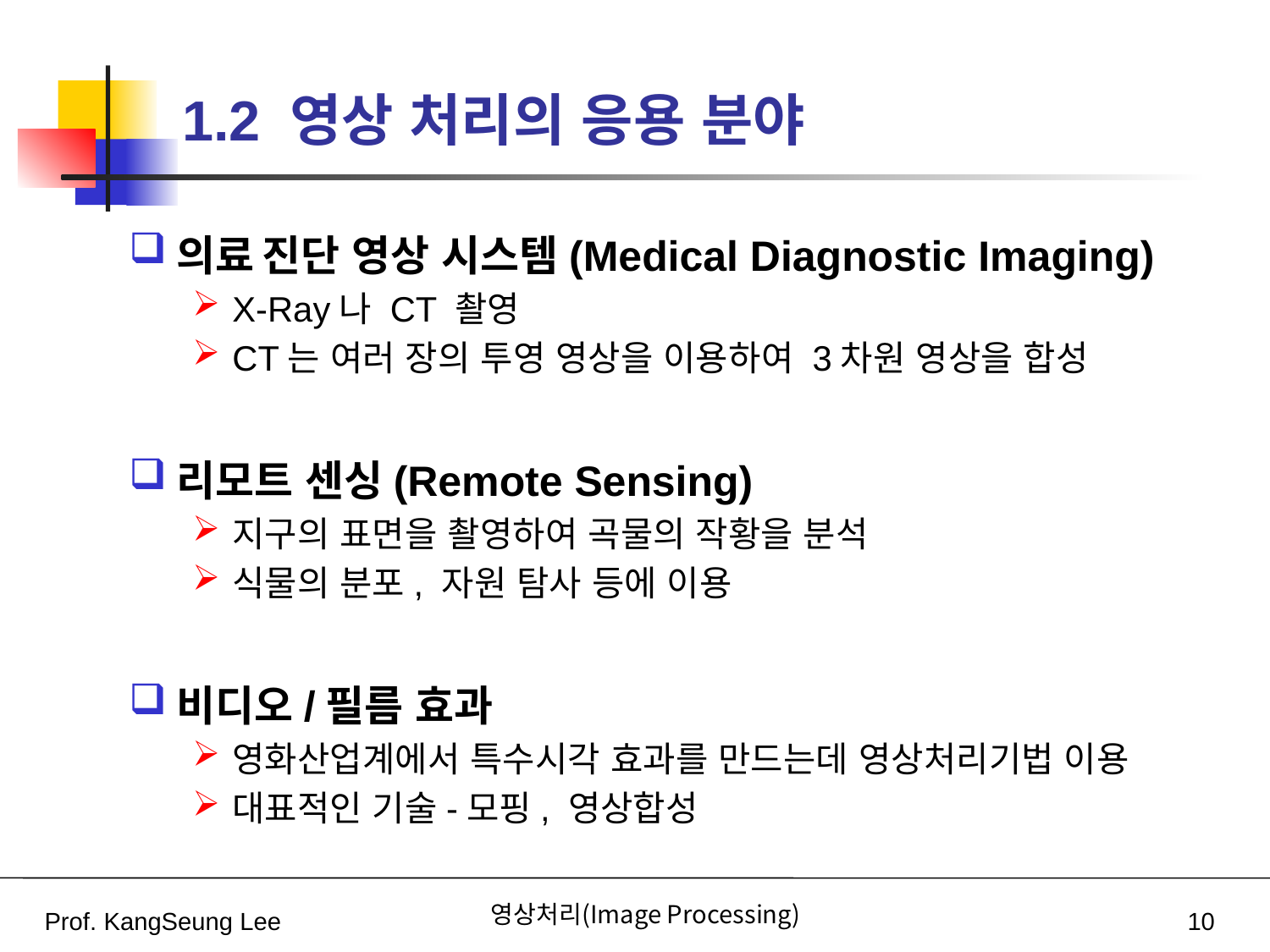

# 1.2 영상 처리의 응용 분야
의료 진단 영상 시스템(Medical Diagnostic Imaging)
X-Ray나 CT 촬영
CT는 여러 장의 투영 영상을 이용하여 3차원 영상을 합성

리모트 센싱(Remote Sensing)
지구의 표면을 촬영하여 곡물의 작황을 분석
식물의 분포, 자원 탐사 등에 이용

비디오/필름 효과
영화산업계에서 특수시각 효과를 만드는데 영상처리기법 이용
대표적인 기술-모핑, 영상합성
Prof. KangSeung Lee
영상처리(Image Processing)
10